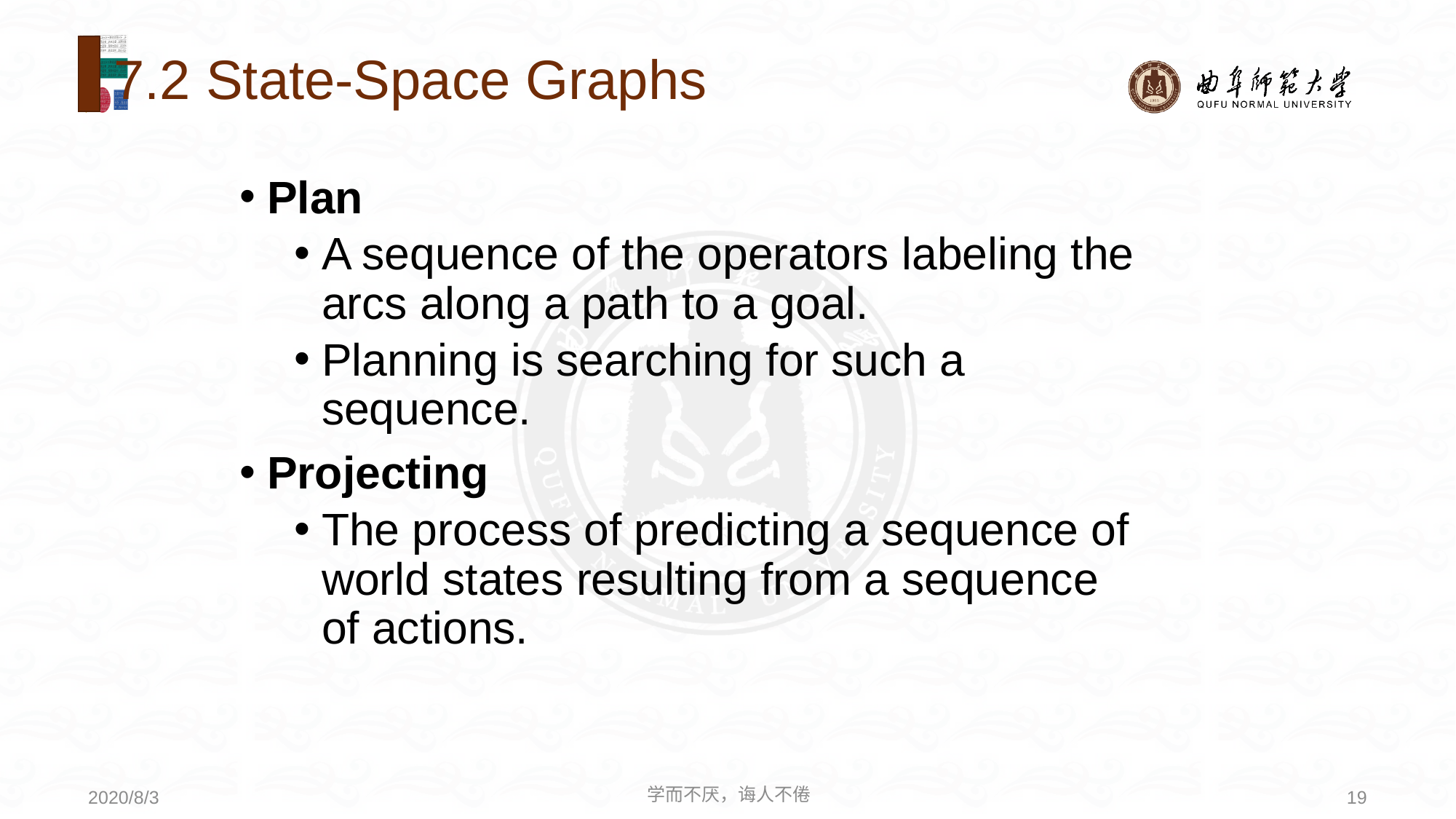

# 7.2 State-Space Graphs
Plan
A sequence of the operators labeling the arcs along a path to a goal.
Planning is searching for such a sequence.
Projecting
The process of predicting a sequence of world states resulting from a sequence of actions.
学而不厌，诲人不倦
19
2020/8/3